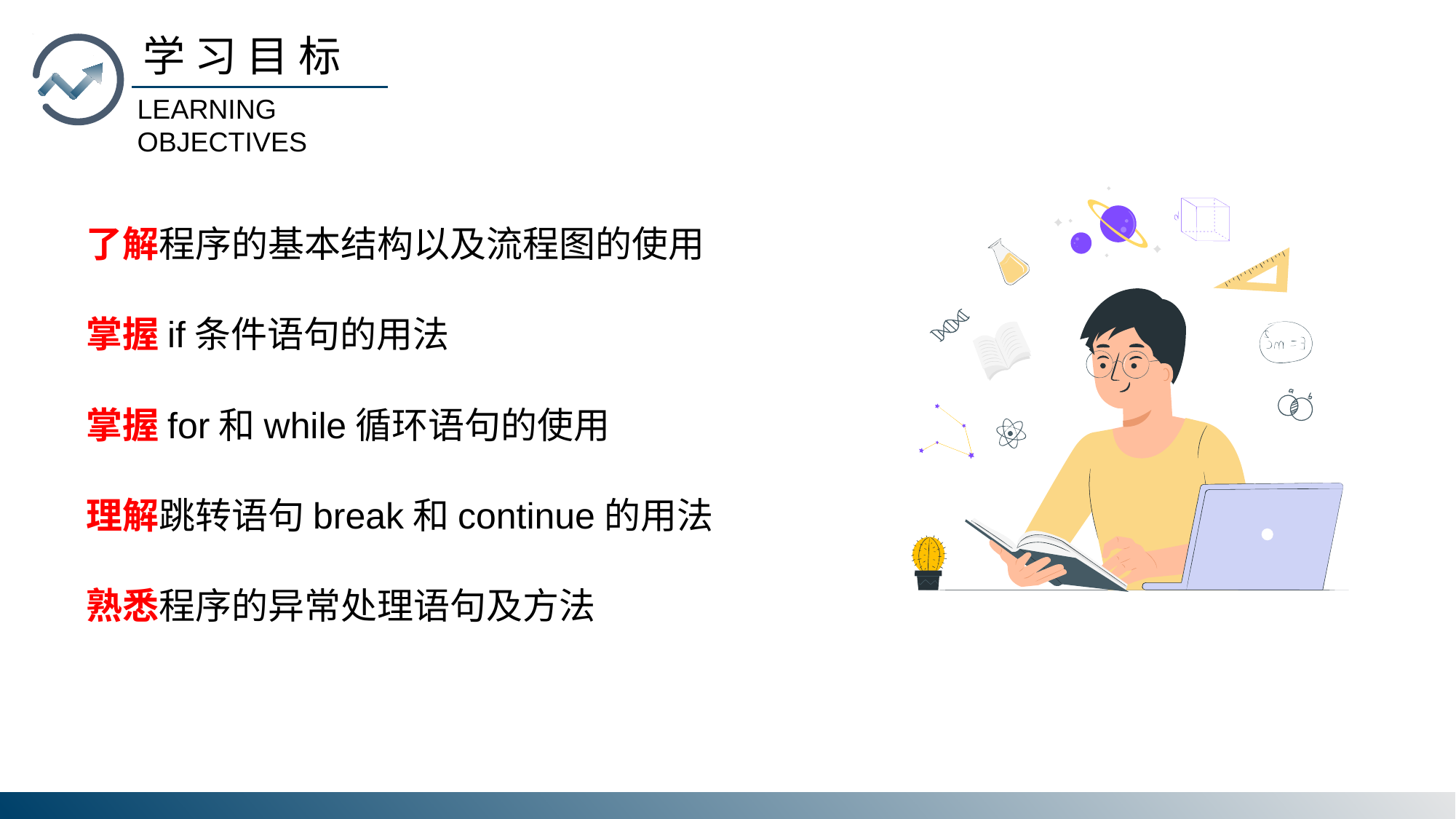

了解程序的基本结构以及流程图的使用
掌握if条件语句的用法
掌握for和while循环语句的使用
理解跳转语句break和continue的用法
熟悉程序的异常处理语句及方法